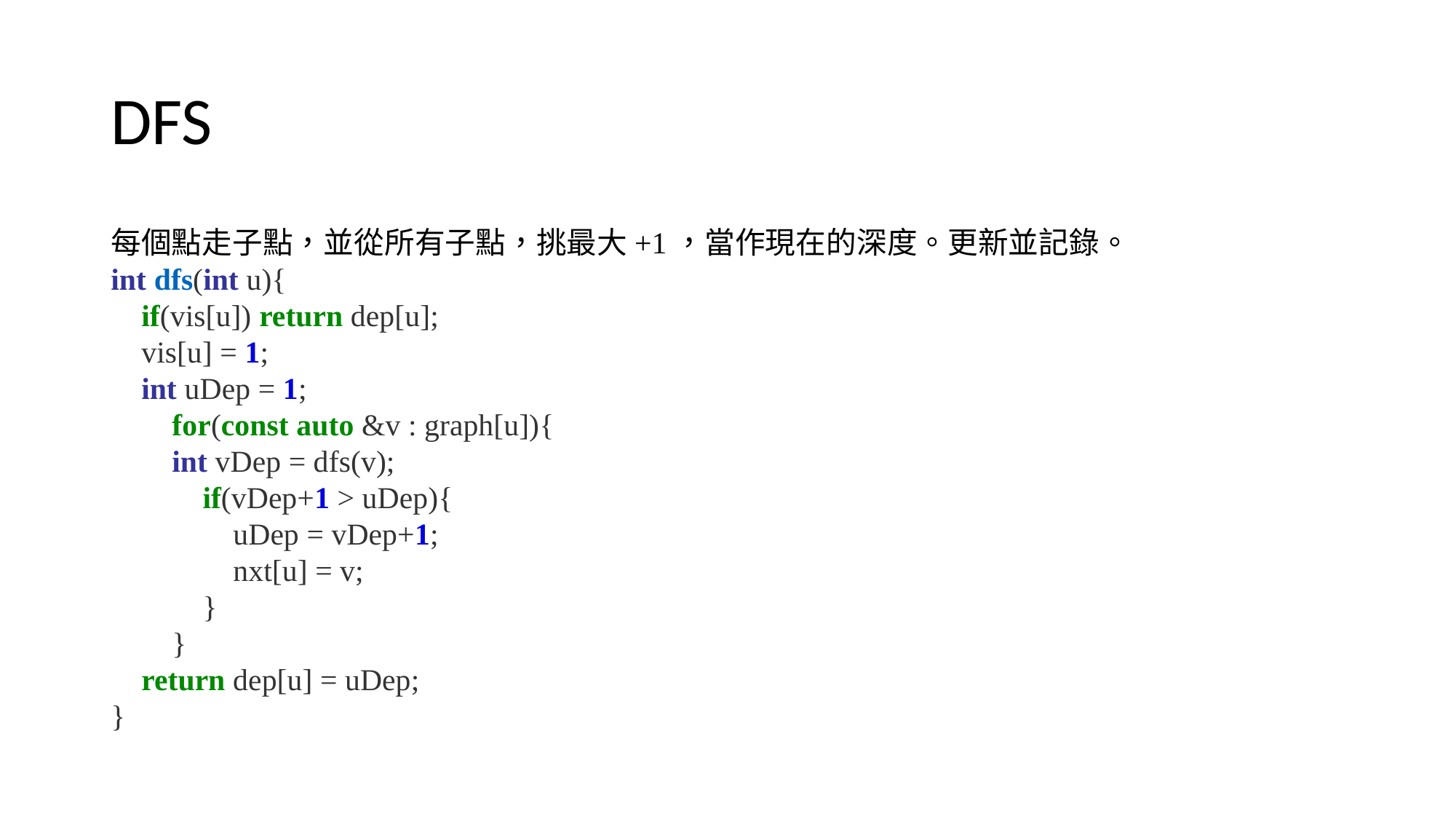

# DFS
每個點走子點，並從所有子點，挑最大+1，當作現在的深度。更新並記錄。
int dfs(int u){
    if(vis[u]) return dep[u];
    vis[u] = 1;
    int uDep = 1;
        for(const auto &v : graph[u]){
        int vDep = dfs(v);
            if(vDep+1 > uDep){
                uDep = vDep+1;
                nxt[u] = v;
            }
        }
    return dep[u] = uDep;
}